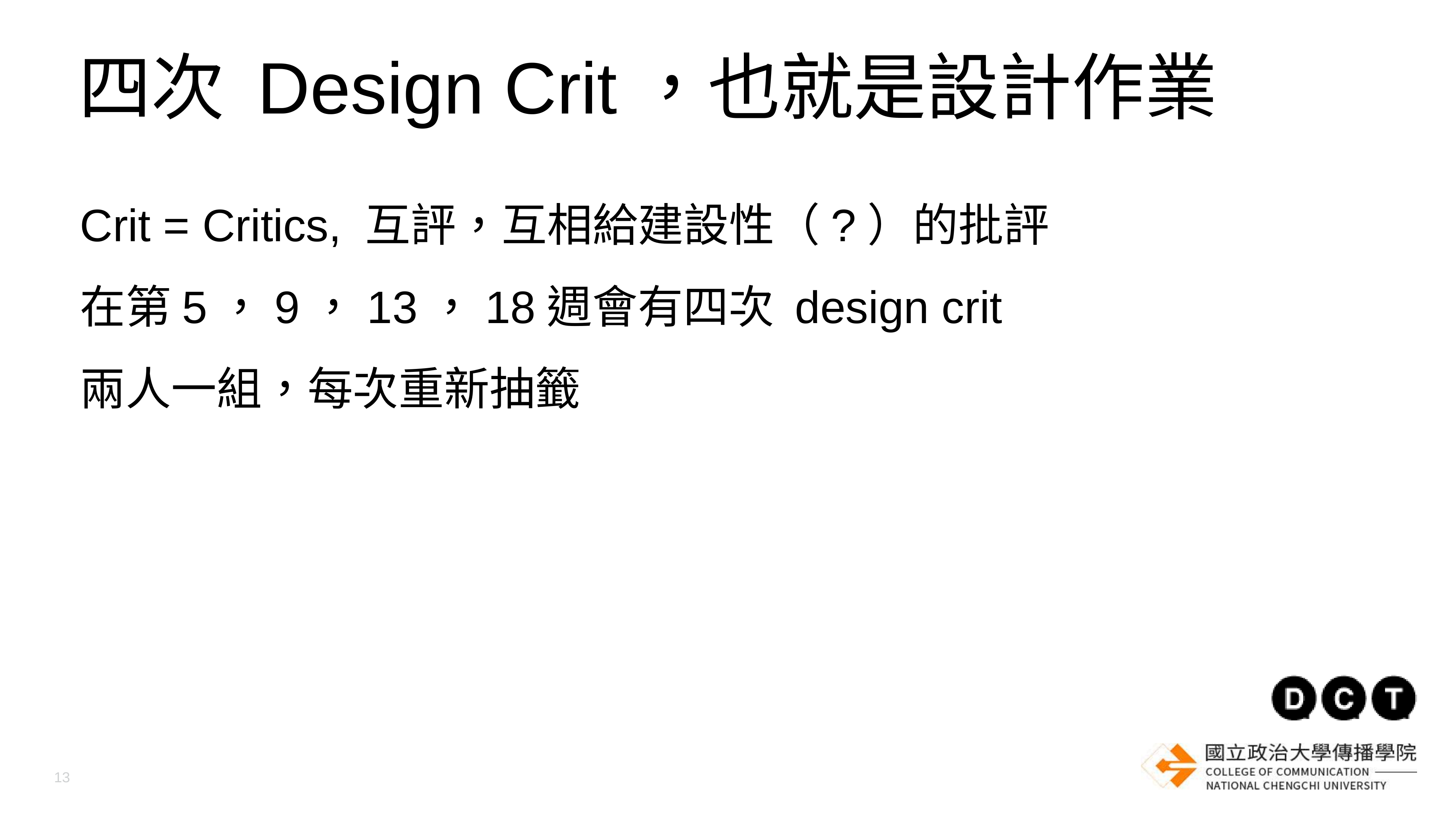

四次 Design Crit，也就是設計作業
Crit = Critics, 互評，互相給建設性（?）的批評
在第5，9，13，18週會有四次 design crit
兩人一組，每次重新抽籤